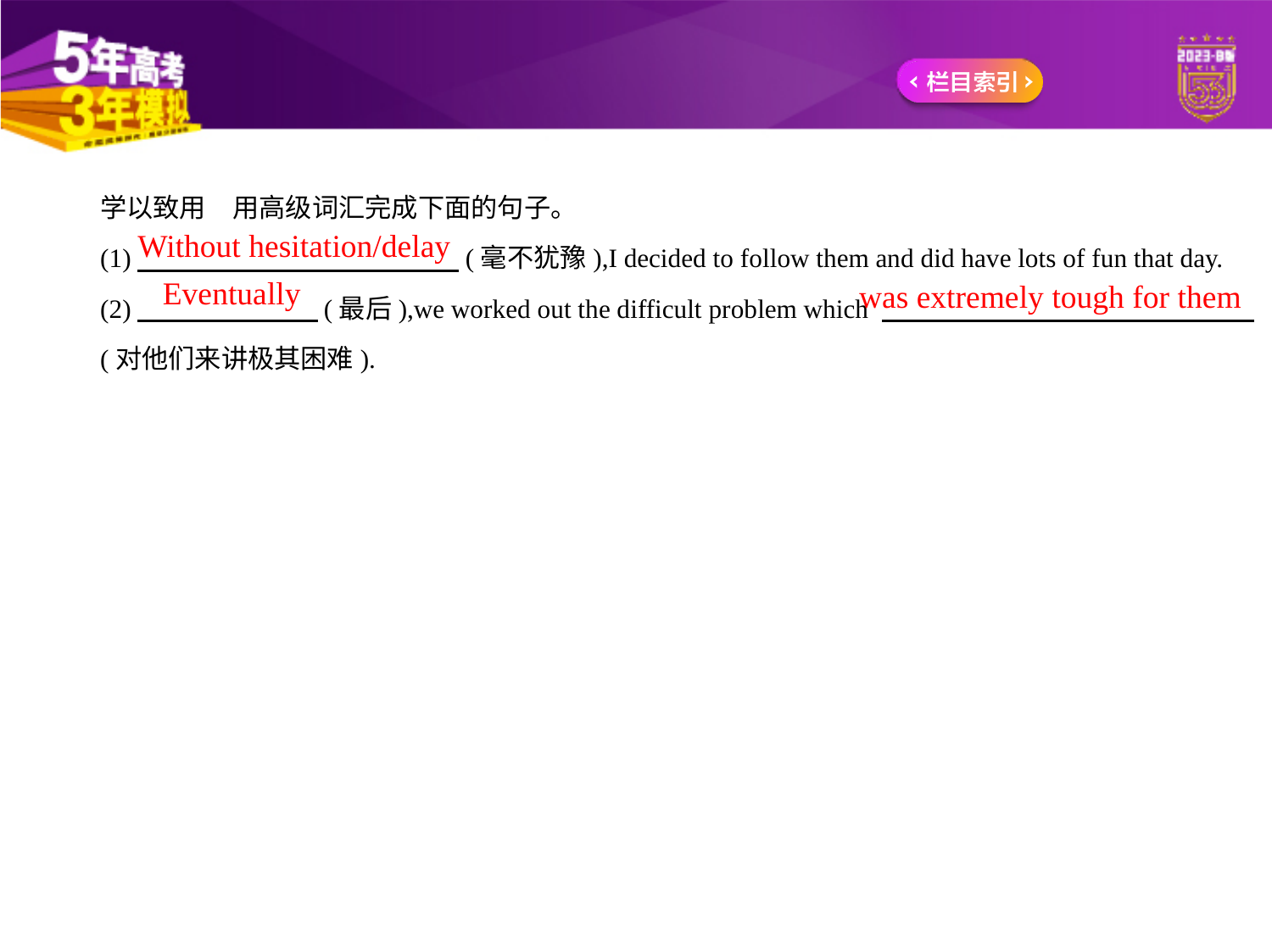

学以致用　用高级词汇完成下面的句子。
(1)　　　　　　　       　   　    (毫不犹豫),I decided to follow them and did have lots of fun that day.
(2)　　　　　        (最后),we worked out the difficult problem which
(对他们来讲极其困难).
Without hesitation/delay
Eventually
was extremely tough for them